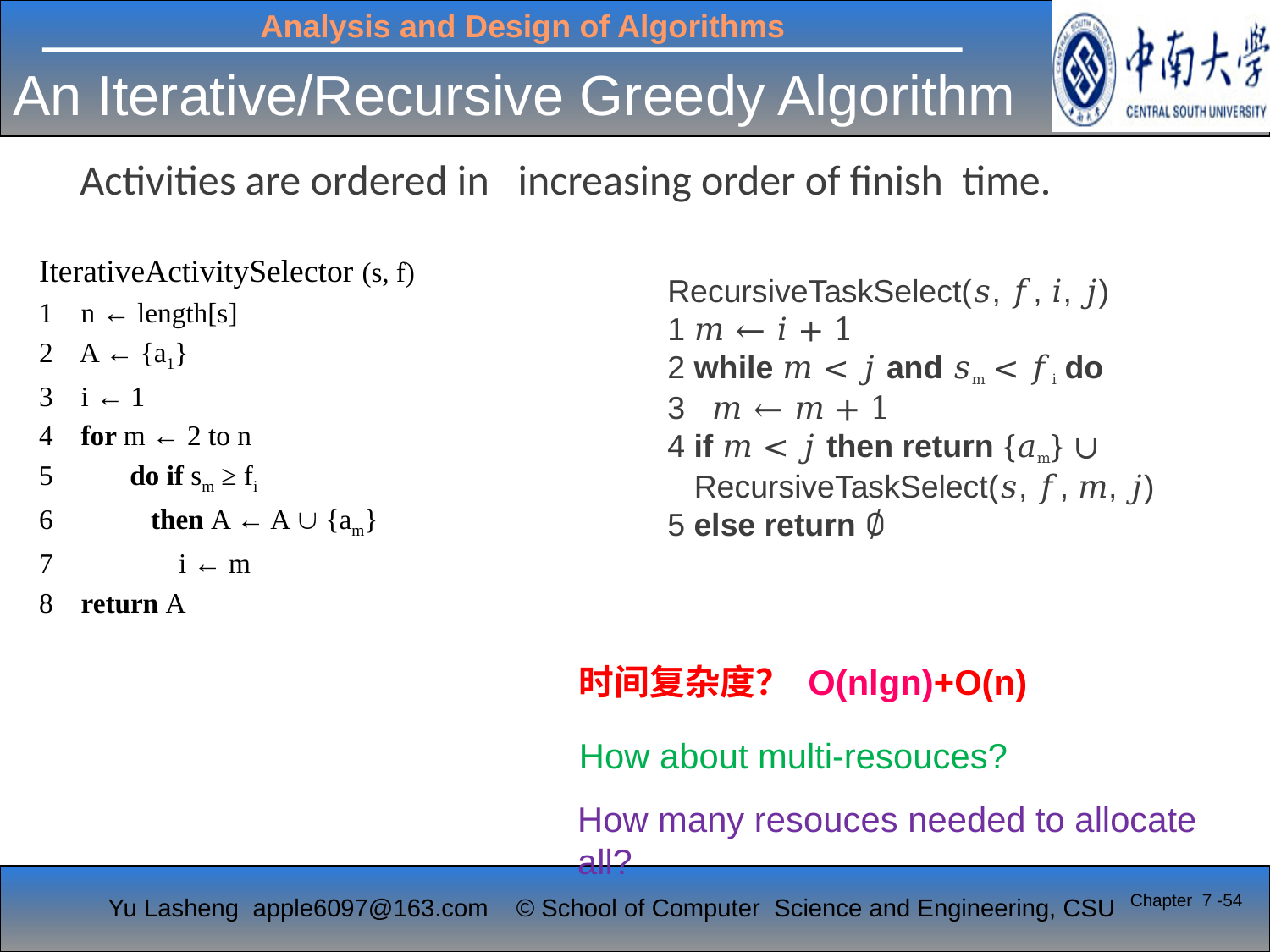

# An Iterative/Recursive Greedy Algorithm
Activities are ordered in   increasing order of finish  time.
IterativeActivitySelector (s, f)
1    n ← length[s]
2    A ← {a1}
3    i ← 1
4    for m ← 2 to n
5           do if sm ≥ fi
6              then A ← A ∪ {am}
7                  i ← m
8    return A
RecursiveTaskSelect(𝑠, 𝑓, 𝑖, 𝑗)
1 𝑚 ← 𝑖 + 1
2 while 𝑚 < 𝑗 and 𝑠m < 𝑓i do
3   𝑚 ← 𝑚 + 1
4 if 𝑚 < 𝑗 then return {𝑎m} ∪
   RecursiveTaskSelect(𝑠, 𝑓, 𝑚, 𝑗)
5 else return ∅
时间复杂度？
O(nlgn)+O(n)
How about multi-resouces?
How many resouces needed to allocate all?
Chapter  7 -54